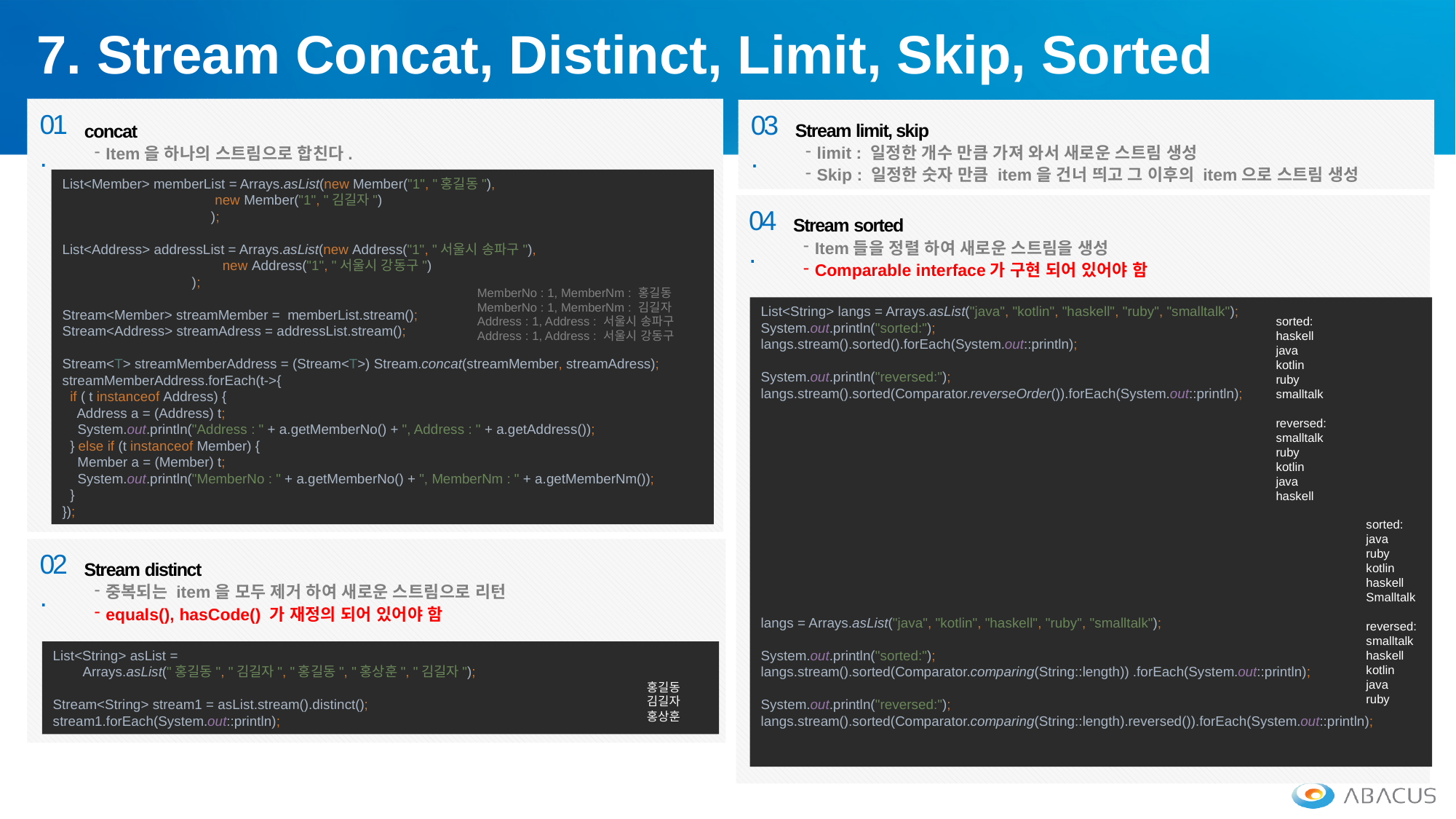

7. Stream Concat, Distinct, Limit, Skip, Sorted

01.
concat
Item을 하나의 스트림으로 합친다.

03.
Stream limit, skip
limit : 일정한 개수 만큼 가져 와서 새로운 스트림 생성
Skip : 일정한 숫자 만큼 item을 건너 띄고 그 이후의 item으로 스트림 생성
List<Member> memberList = Arrays.asList(new Member("1", "홍길동"),
                                        new Member("1", "김길자")
                                       );
List<Address> addressList = Arrays.asList(new Address("1", "서울시 송파구"),
                                          new Address("1", "서울시 강동구")
                                  );
Stream<Member> streamMember =  memberList.stream();
Stream<Address> streamAdress = addressList.stream();
Stream<T> streamMemberAddress = (Stream<T>) Stream.concat(streamMember, streamAdress);
streamMemberAddress.forEach(t->{
  if ( t instanceof Address) {
    Address a = (Address) t;
    System.out.println("Address : " + a.getMemberNo() + ", Address : " + a.getAddress());
  } else if (t instanceof Member) {
    Member a = (Member) t;
    System.out.println("MemberNo : " + a.getMemberNo() + ", MemberNm : " + a.getMemberNm());
  }
});

04.
Stream sorted
Item들을 정렬 하여 새로운 스트림을 생성
Comparable interface가 구현 되어 있어야 함
MemberNo : 1, MemberNm : 홍길동
MemberNo : 1, MemberNm : 김길자
Address : 1, Address : 서울시 송파구
Address : 1, Address : 서울시 강동구
List<String> langs = Arrays.asList("java", "kotlin", "haskell", "ruby", "smalltalk");
System.out.println("sorted:");
langs.stream().sorted().forEach(System.out::println);
System.out.println("reversed:");
langs.stream().sorted(Comparator.reverseOrder()).forEach(System.out::println);

langs = Arrays.asList("java", "kotlin", "haskell", "ruby", "smalltalk");
System.out.println("sorted:");
langs.stream().sorted(Comparator.comparing(String::length)) .forEach(System.out::println);
System.out.println("reversed:");
langs.stream().sorted(Comparator.comparing(String::length).reversed()).forEach(System.out::println);
sorted:
haskell
java
kotlin
ruby
smalltalk

reversed:
smalltalk
ruby
kotlin
java
haskell
A1
A2
B1
B2
C1
C2
C3
sorted:
java
ruby
kotlin
haskell
Smalltalk

reversed:
smalltalk
haskell
kotlin
java
ruby

02.
Stream distinct
중복되는 item을 모두 제거 하여 새로운 스트림으로 리턴
equals(), hasCode() 가 재정의 되어 있어야 함
List<String> asList =
        Arrays.asList("홍길동", "김길자", "홍길동", "홍상훈", "김길자");
Stream<String> stream1 = asList.stream().distinct();
stream1.forEach(System.out::println);
홍길동
김길자
홍상훈